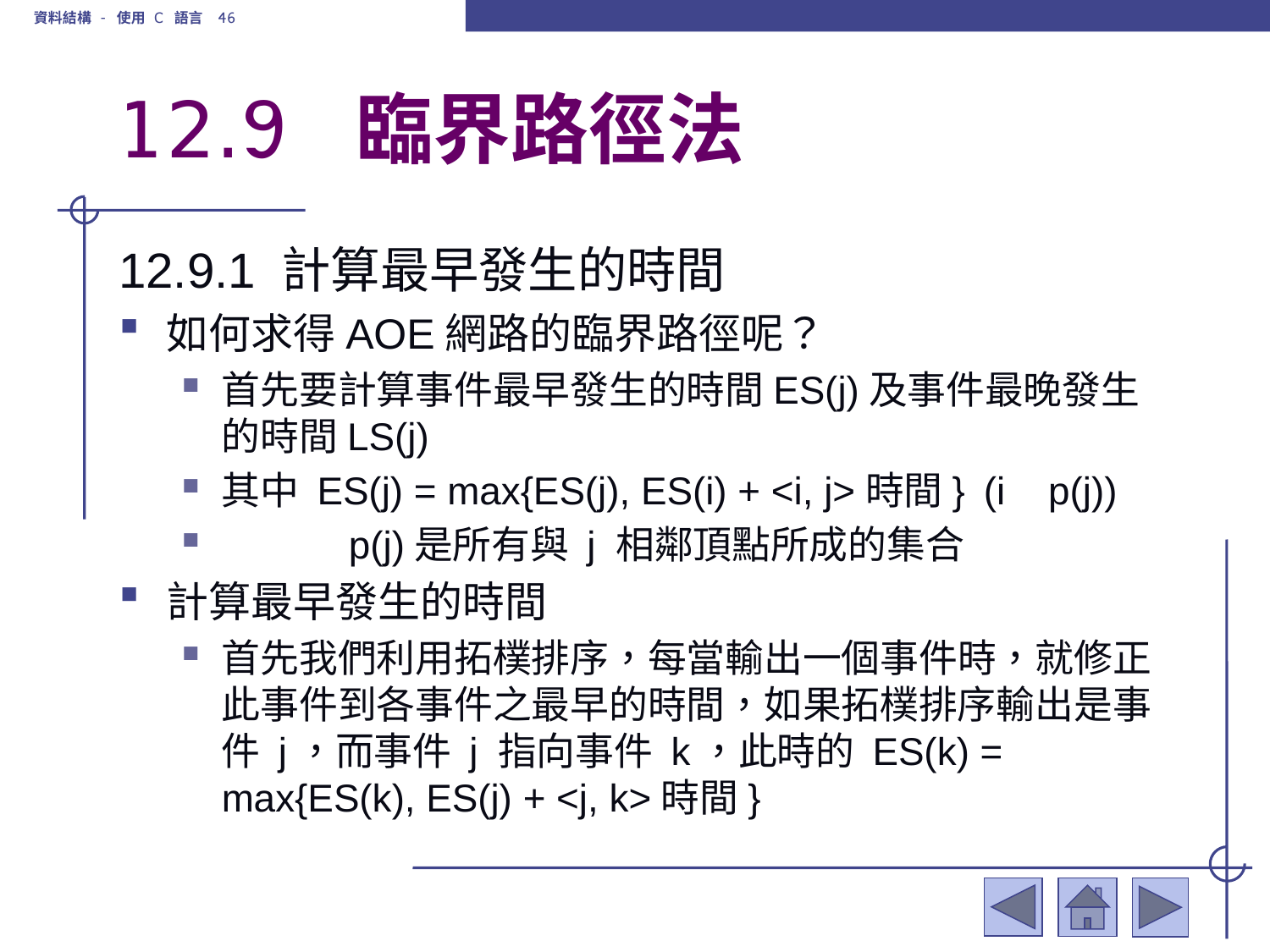

資料結構 - 使用 C 語言   46
# 12.9  臨界路徑法
12.9.1 計算最早發生的時間
如何求得AOE網路的臨界路徑呢？
首先要計算事件最早發生的時間ES(j)及事件最晚發生的時間LS(j)
其中 ES(j) = max{ES(j), ES(i) + <i, j>時間}	(i    p(j))
	p(j)是所有與 j 相鄰頂點所成的集合
計算最早發生的時間
首先我們利用拓樸排序，每當輸出一個事件時，就修正此事件到各事件之最早的時間，如果拓樸排序輸出是事件 j，而事件 j 指向事件 k，此時的 ES(k) = max{ES(k), ES(j) + <j, k>時間}